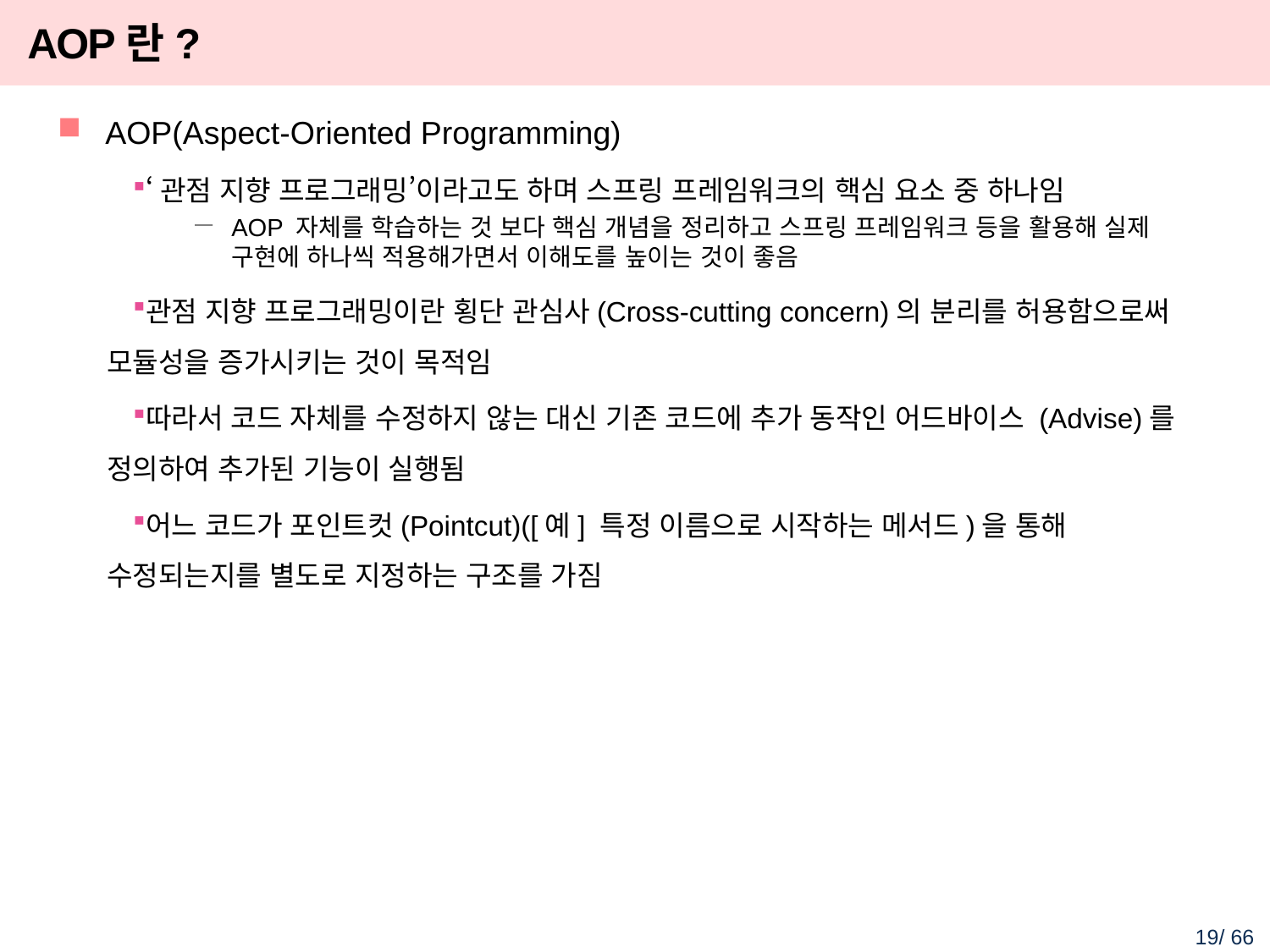

# AOP란?
AOP(Aspect-Oriented Programming)
‘관점 지향 프로그래밍’이라고도 하며 스프링 프레임워크의 핵심 요소 중 하나임
AOP 자체를 학습하는 것 보다 핵심 개념을 정리하고 스프링 프레임워크 등을 활용해 실제 구현에 하나씩 적용해가면서 이해도를 높이는 것이 좋음
관점 지향 프로그래밍이란 횡단 관심사(Cross-cutting concern)의 분리를 허용함으로써 모듈성을 증가시키는 것이 목적임
따라서 코드 자체를 수정하지 않는 대신 기존 코드에 추가 동작인 어드바이스 (Advise)를 정의하여 추가된 기능이 실행됨
어느 코드가 포인트컷(Pointcut)([예] 특정 이름으로 시작하는 메서드)을 통해 수정되는지를 별도로 지정하는 구조를 가짐